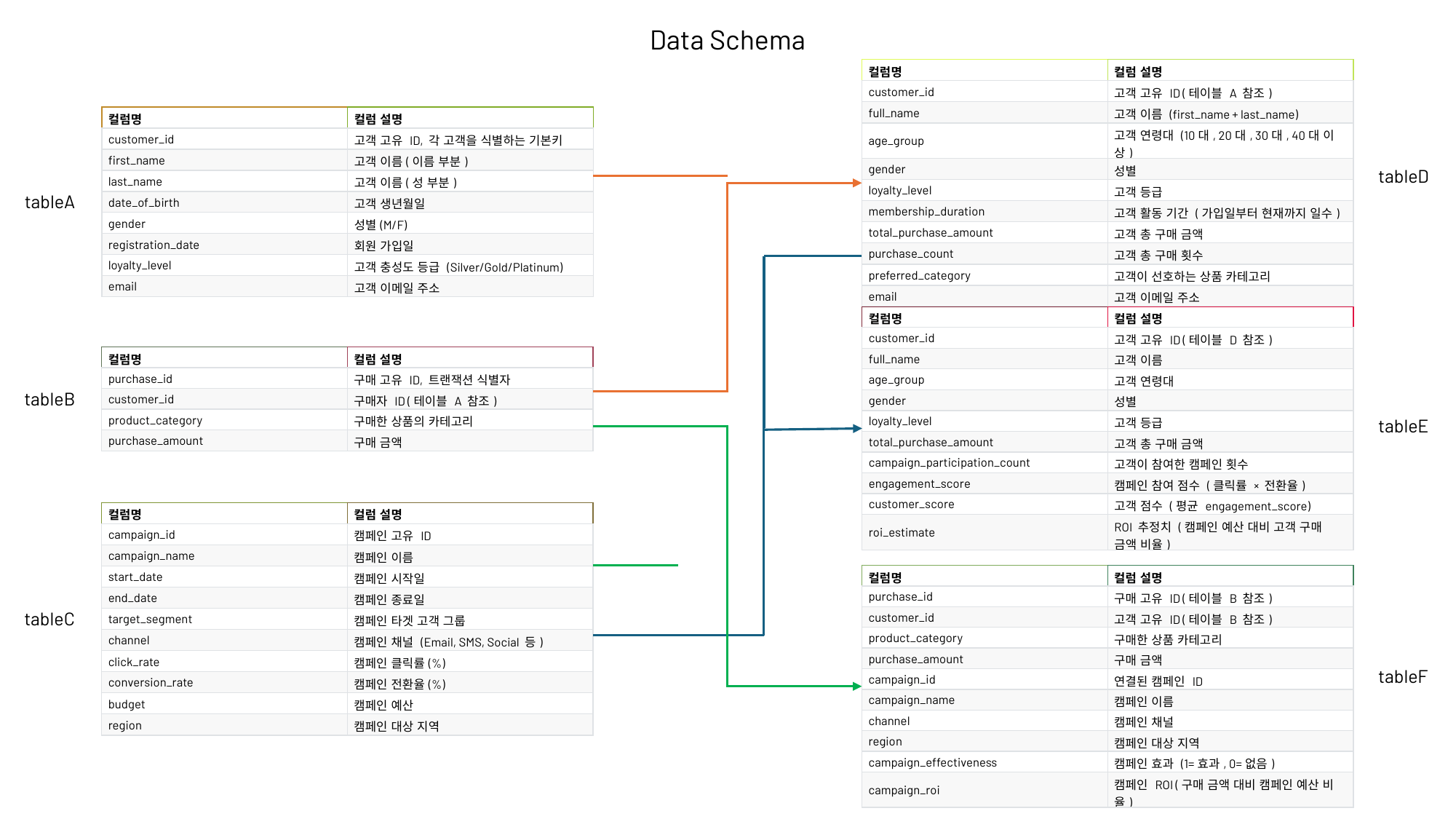

Data Schema
| 컬럼명 | 컬럼 설명 |
| --- | --- |
| customer\_id | 고객 고유 ID (테이블 A 참조) |
| full\_name | 고객 이름 (first\_name + last\_name) |
| age\_group | 고객 연령대 (10대, 20대, 30대, 40대 이상) |
| gender | 성별 |
| loyalty\_level | 고객 등급 |
| membership\_duration | 고객 활동 기간 (가입일부터 현재까지 일수) |
| total\_purchase\_amount | 고객 총 구매 금액 |
| purchase\_count | 고객 총 구매 횟수 |
| preferred\_category | 고객이 선호하는 상품 카테고리 |
| email | 고객 이메일 주소 |
| 컬럼명 | 컬럼 설명 |
| --- | --- |
| customer\_id | 고객 고유 ID, 각 고객을 식별하는 기본키 |
| first\_name | 고객 이름(이름 부분) |
| last\_name | 고객 이름(성 부분) |
| date\_of\_birth | 고객 생년월일 |
| gender | 성별(M/F) |
| registration\_date | 회원 가입일 |
| loyalty\_level | 고객 충성도 등급 (Silver/Gold/Platinum) |
| email | 고객 이메일 주소 |
tableD
tableA
| 컬럼명 | 컬럼 설명 |
| --- | --- |
| customer\_id | 고객 고유 ID (테이블 D 참조) |
| full\_name | 고객 이름 |
| age\_group | 고객 연령대 |
| gender | 성별 |
| loyalty\_level | 고객 등급 |
| total\_purchase\_amount | 고객 총 구매 금액 |
| campaign\_participation\_count | 고객이 참여한 캠페인 횟수 |
| engagement\_score | 캠페인 참여 점수 (클릭률 × 전환율) |
| customer\_score | 고객 점수 (평균 engagement\_score) |
| roi\_estimate | ROI 추정치 (캠페인 예산 대비 고객 구매 금액 비율) |
| 컬럼명 | 컬럼 설명 |
| --- | --- |
| purchase\_id | 구매 고유 ID, 트랜잭션 식별자 |
| customer\_id | 구매자 ID (테이블 A 참조) |
| product\_category | 구매한 상품의 카테고리 |
| purchase\_amount | 구매 금액 |
tableB
tableE
| 컬럼명 | 컬럼 설명 |
| --- | --- |
| campaign\_id | 캠페인 고유 ID |
| campaign\_name | 캠페인 이름 |
| start\_date | 캠페인 시작일 |
| end\_date | 캠페인 종료일 |
| target\_segment | 캠페인 타겟 고객 그룹 |
| channel | 캠페인 채널 (Email, SMS, Social 등) |
| click\_rate | 캠페인 클릭률(%) |
| conversion\_rate | 캠페인 전환율(%) |
| budget | 캠페인 예산 |
| region | 캠페인 대상 지역 |
| 컬럼명 | 컬럼 설명 |
| --- | --- |
| purchase\_id | 구매 고유 ID (테이블 B 참조) |
| customer\_id | 고객 고유 ID (테이블 B 참조) |
| product\_category | 구매한 상품 카테고리 |
| purchase\_amount | 구매 금액 |
| campaign\_id | 연결된 캠페인 ID |
| campaign\_name | 캠페인 이름 |
| channel | 캠페인 채널 |
| region | 캠페인 대상 지역 |
| campaign\_effectiveness | 캠페인 효과 (1=효과, 0=없음) |
| campaign\_roi | 캠페인 ROI (구매 금액 대비 캠페인 예산 비율) |
tableC
tableF